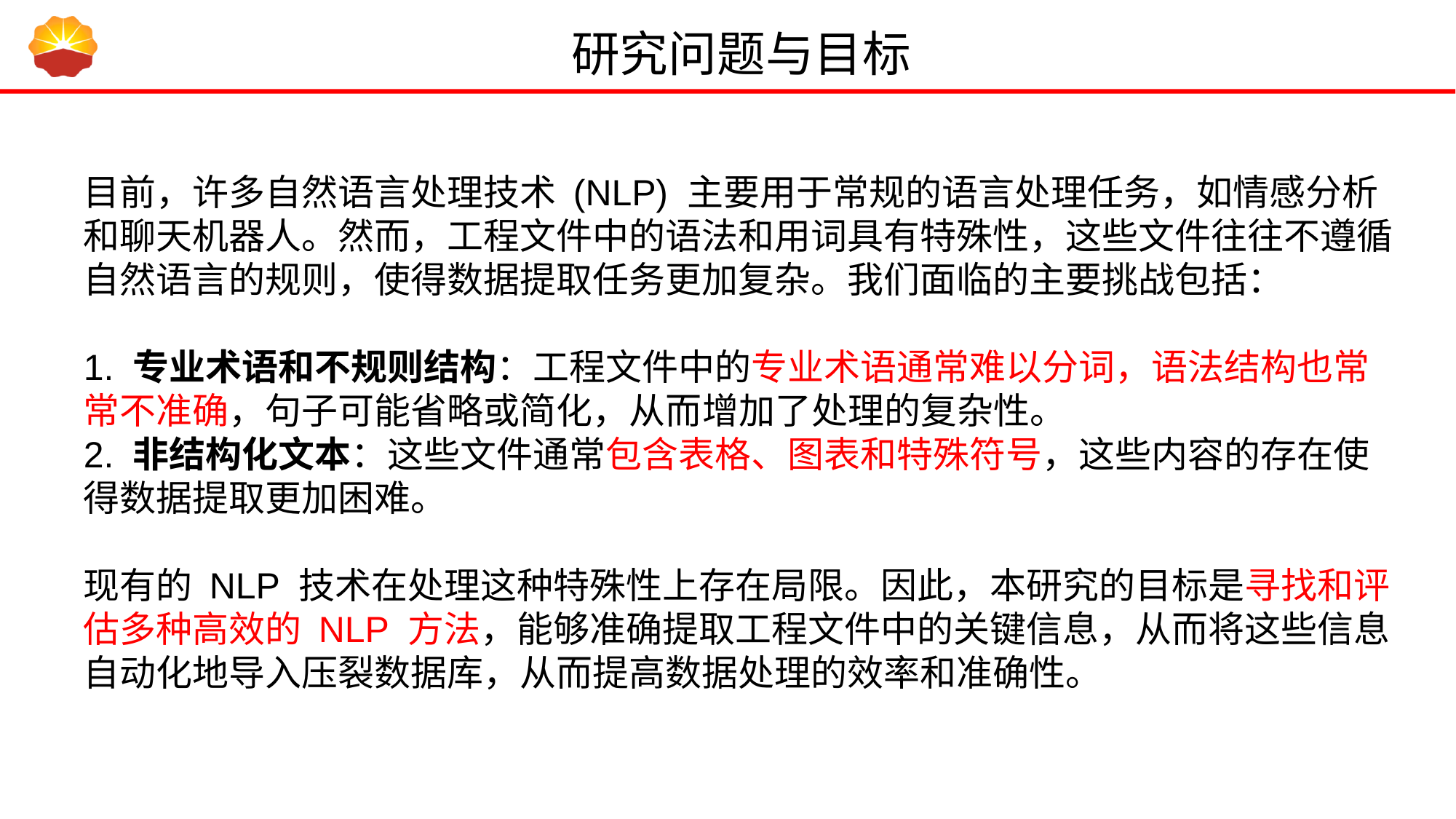

研究问题与目标
目前，许多自然语言处理技术 (NLP) 主要用于常规的语言处理任务，如情感分析和聊天机器人。然而，工程文件中的语法和用词具有特殊性，这些文件往往不遵循自然语言的规则，使得数据提取任务更加复杂。我们面临的主要挑战包括：

1. 专业术语和不规则结构：工程文件中的专业术语通常难以分词，语法结构也常常不准确，句子可能省略或简化，从而增加了处理的复杂性。
2. 非结构化文本：这些文件通常包含表格、图表和特殊符号，这些内容的存在使得数据提取更加困难。

现有的 NLP 技术在处理这种特殊性上存在局限。因此，本研究的目标是寻找和评估多种高效的 NLP 方法，能够准确提取工程文件中的关键信息，从而将这些信息自动化地导入压裂数据库，从而提高数据处理的效率和准确性。